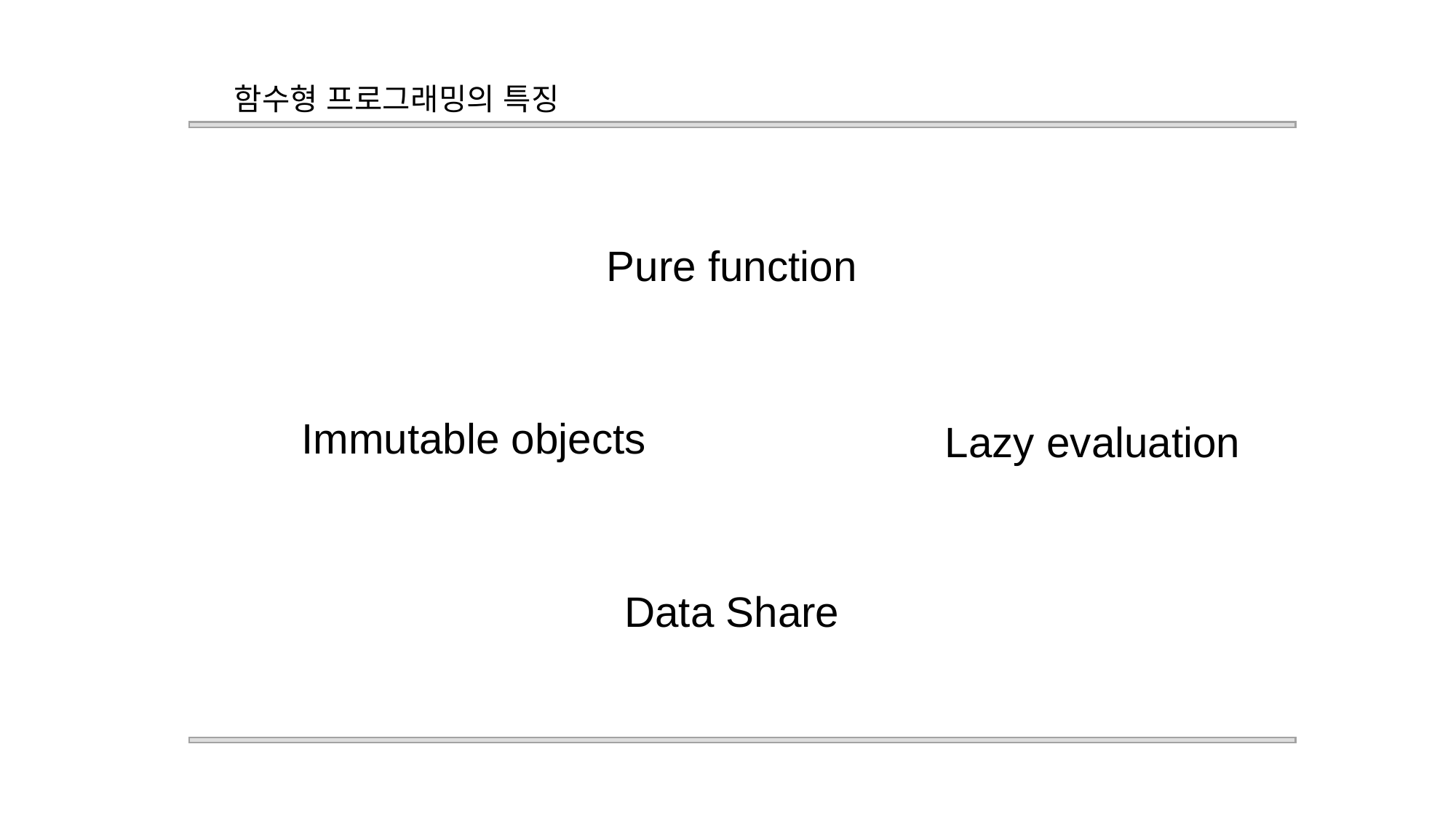

함수형 프로그래밍의 특징

Pure function
Immutable objects
Lazy evaluation
Data Share